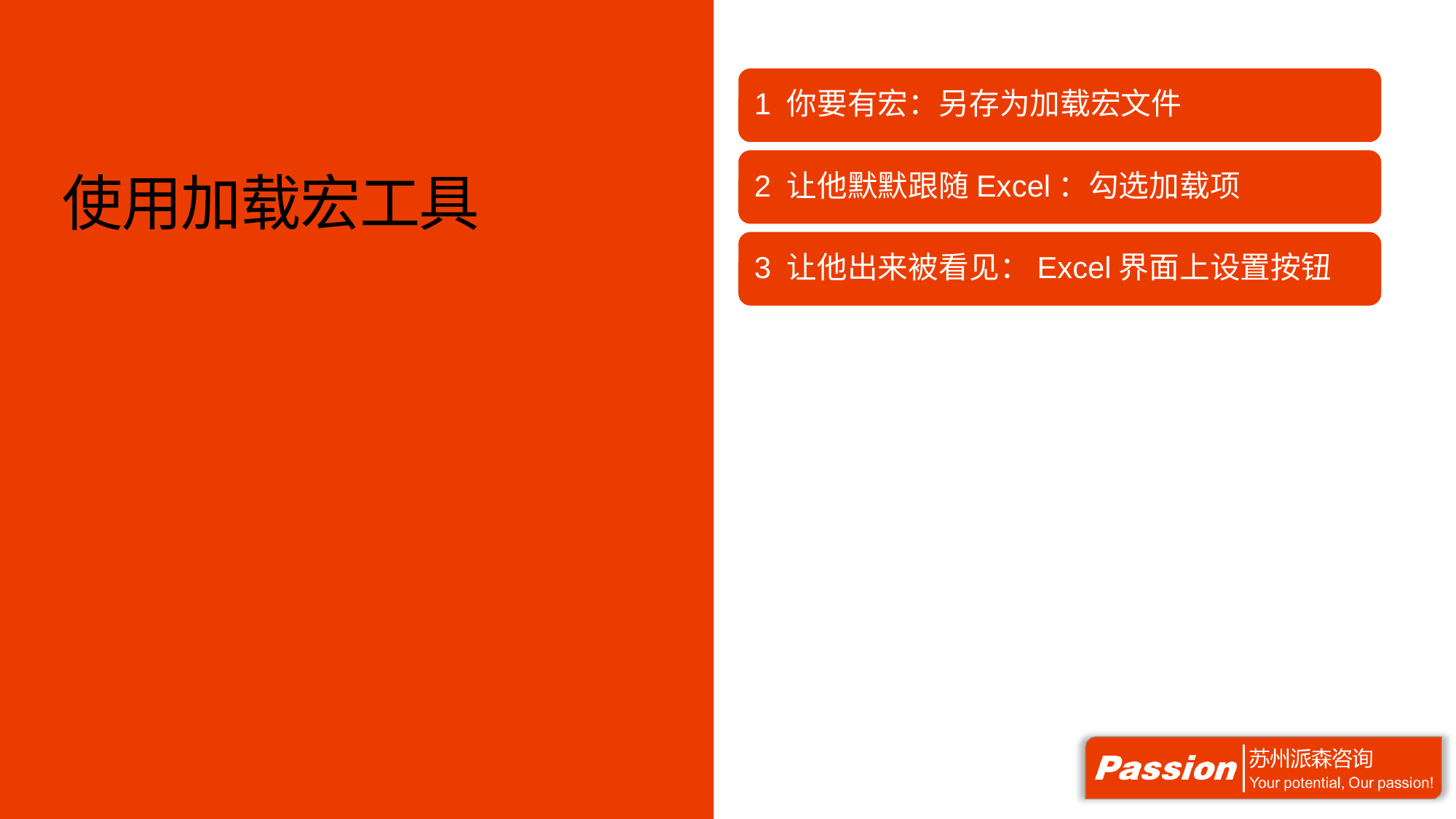

1 你要有宏：另存为加载宏文件
2 让他默默跟随Excel：勾选加载项
3 让他出来被看见：Excel界面上设置按钮
使用加载宏工具